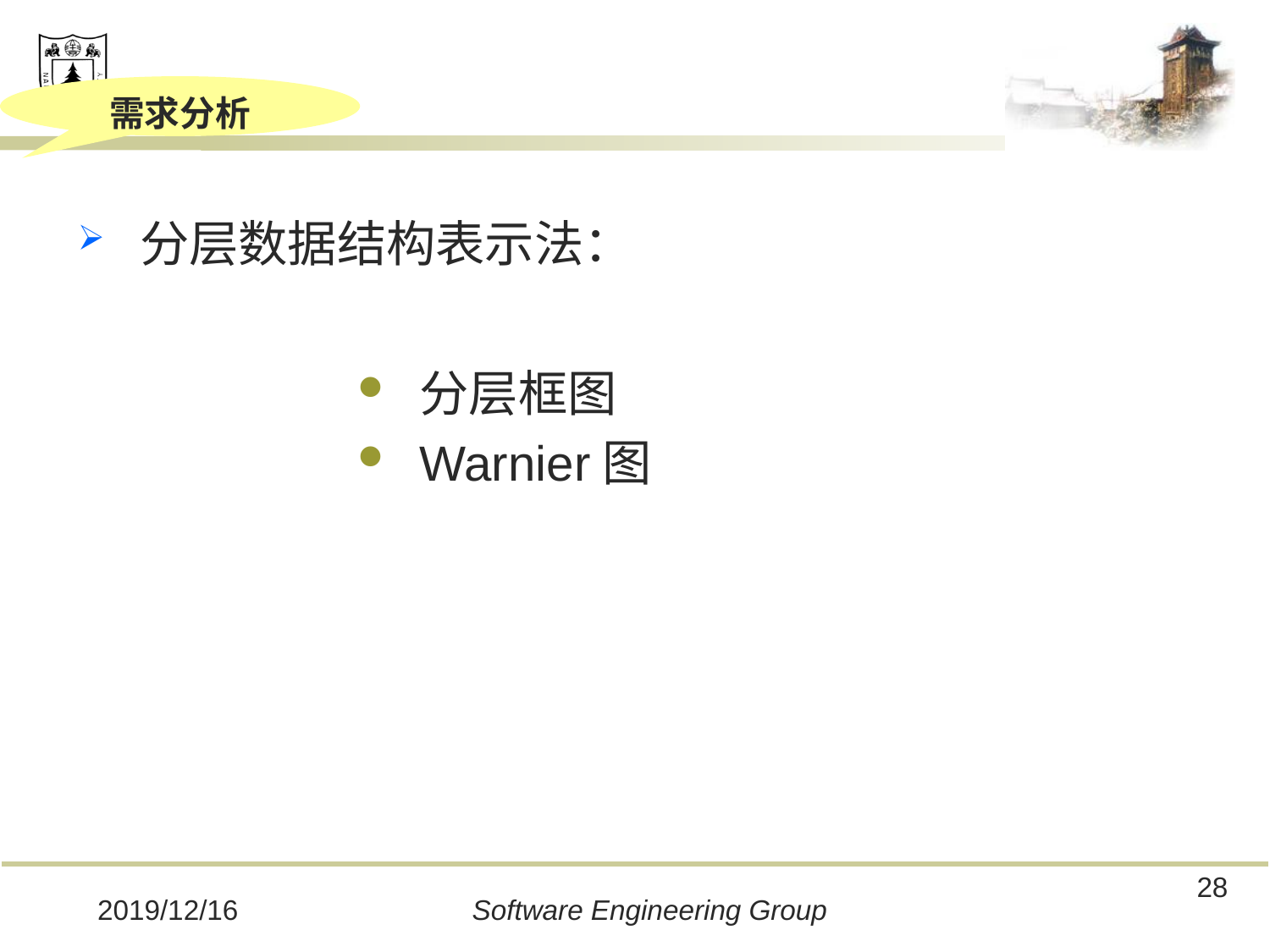

需求分析
分层数据结构表示法：
分层框图
Warnier图
28
2019/12/16
Software Engineering Group